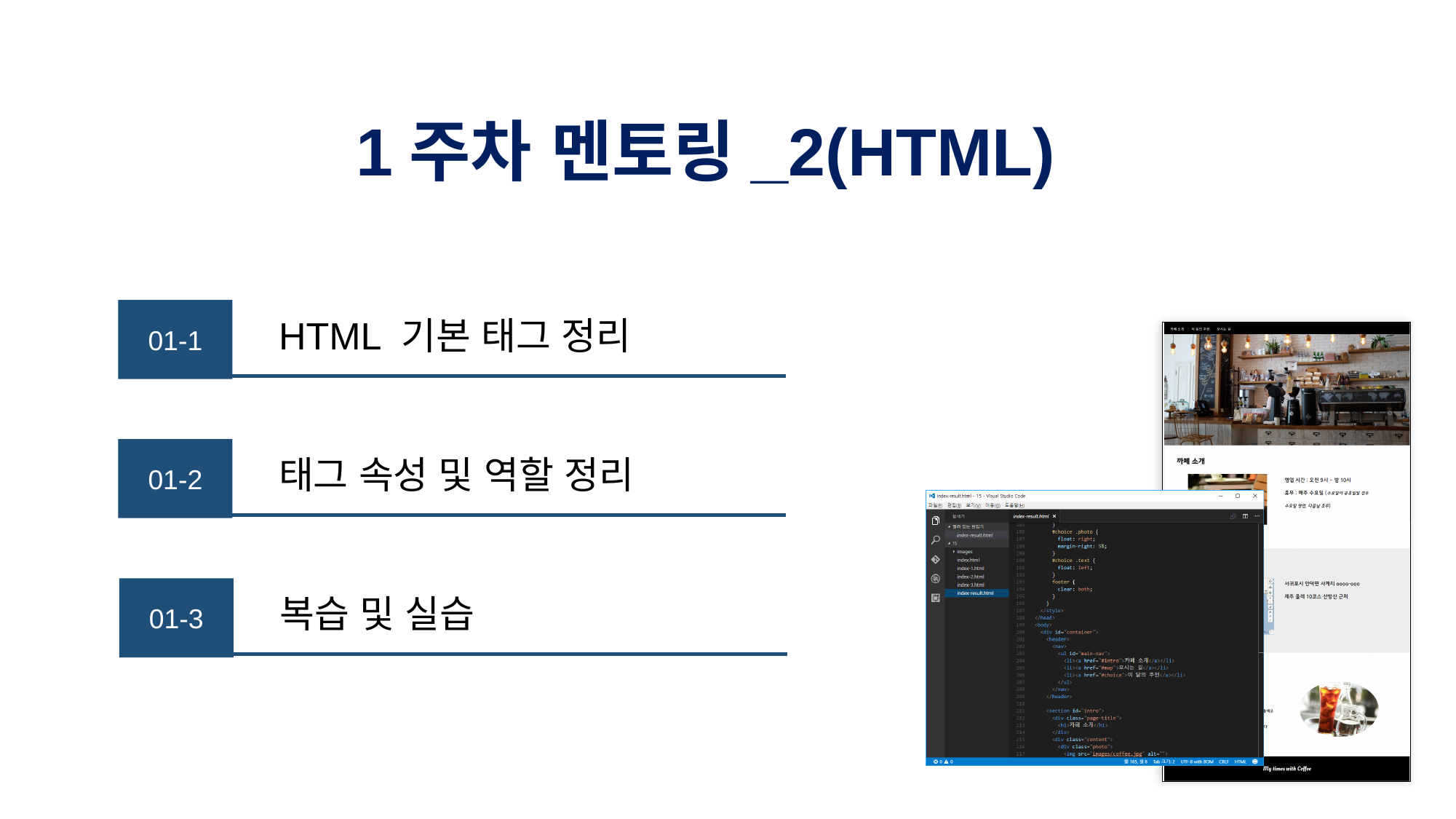

# 1주차 멘토링_2(HTML)
01-1

HTML 기본 태그 정리
01-2

태그 속성 및 역할 정리
01-3

복습 및 실습